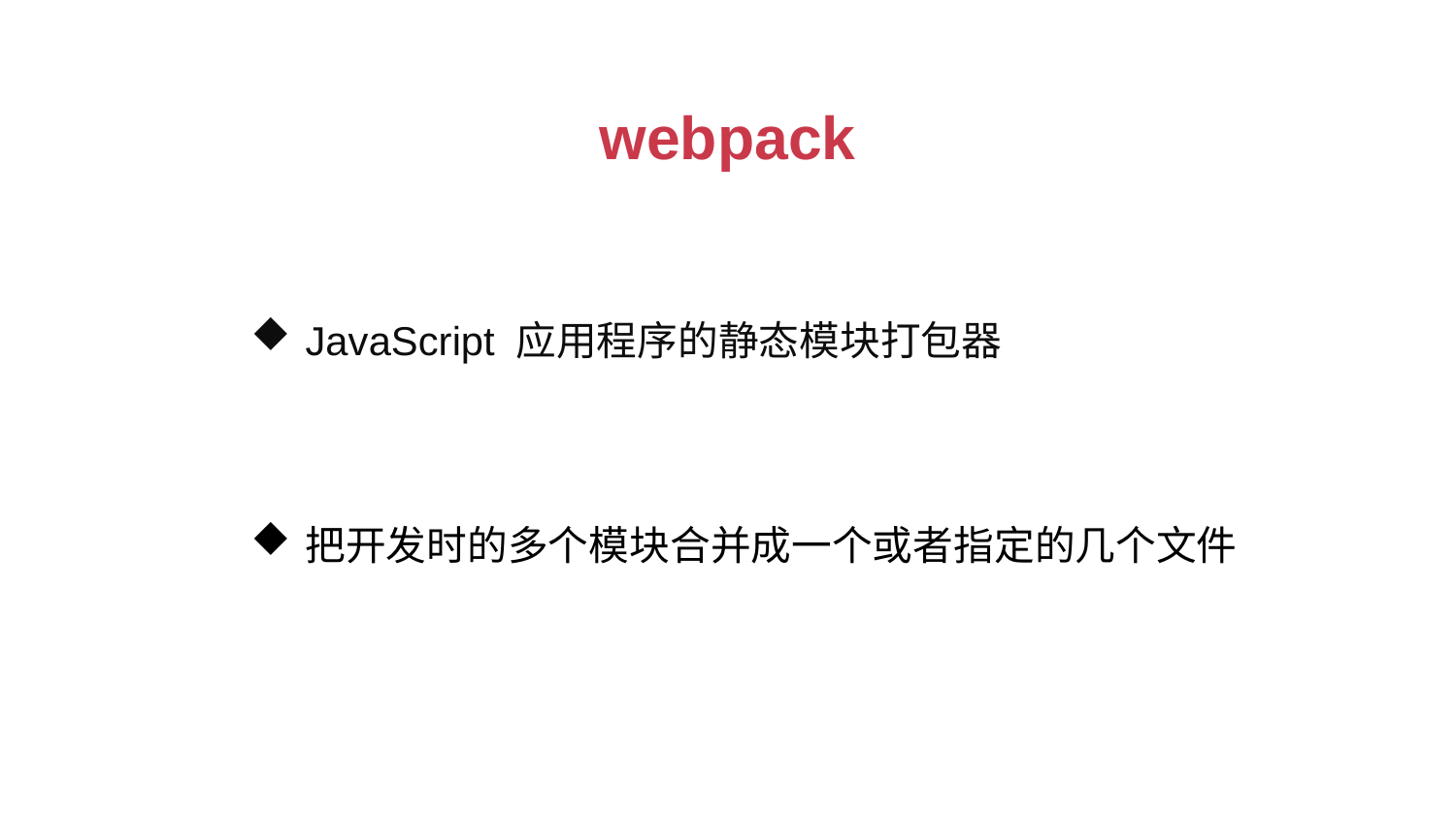

webpack
JavaScript 应用程序的静态模块打包器
把开发时的多个模块合并成一个或者指定的几个文件